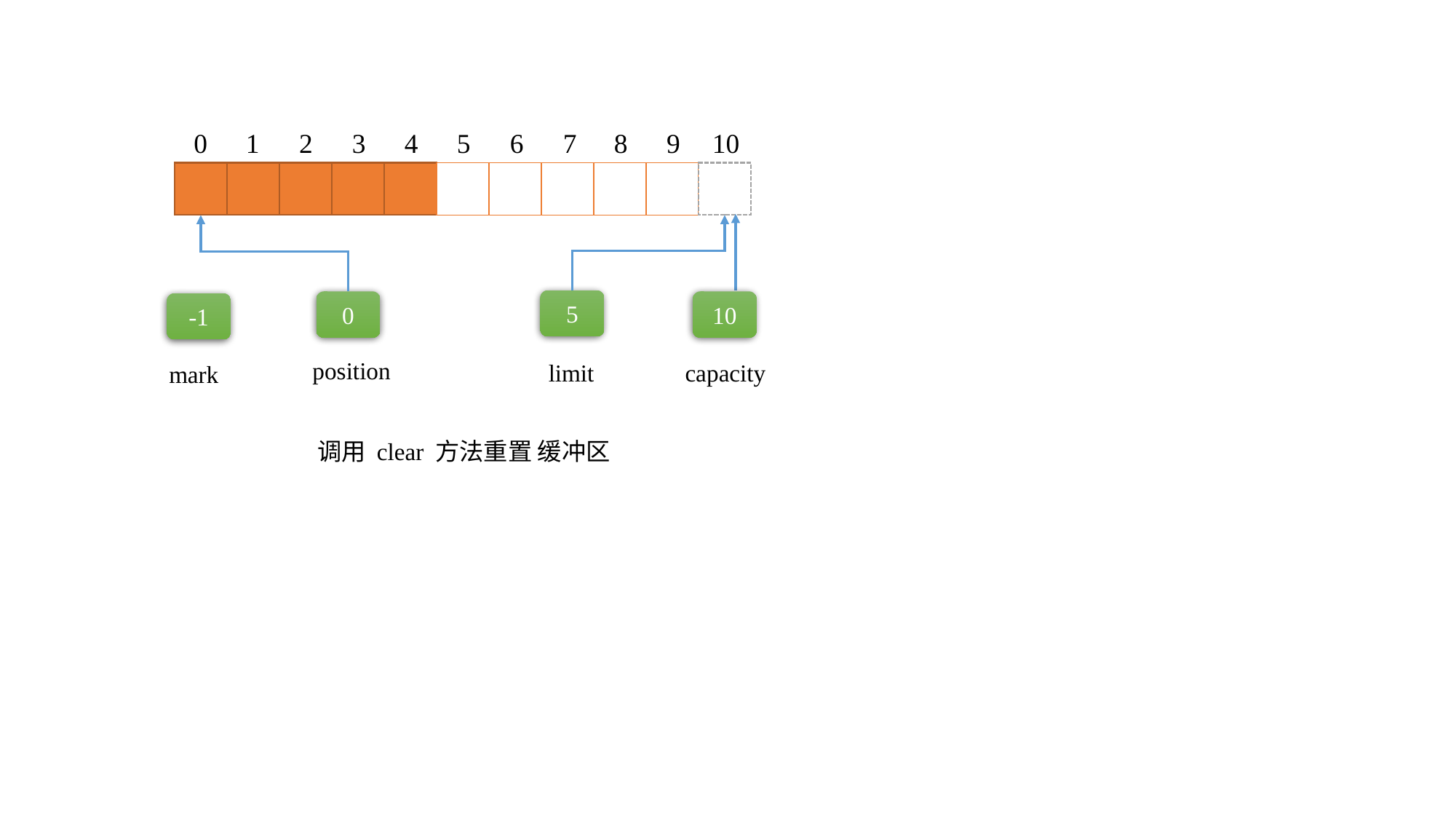

0
1
2
3
4
5
6
7
8
9
10

5
0
10
-1
position
limit
capacity
mark
调用 clear 方法重置 缓冲区